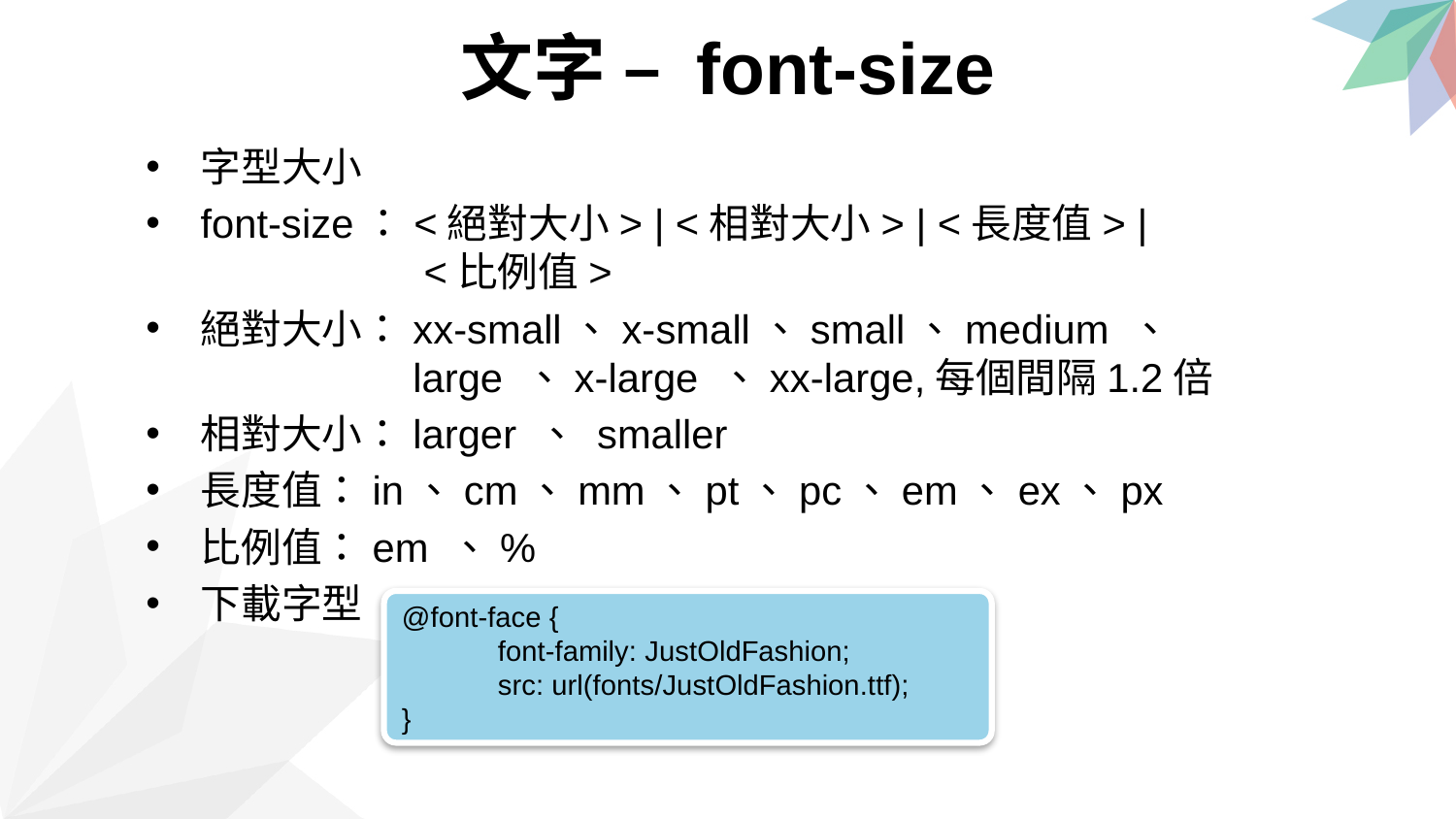

文字 – font-size
字型大小
font-size：<絕對大小> | <相對大小> | <長度值> |
                    <比例值>
絕對大小：xx-small、x-small、small、medium 、
　　　　　large 、x-large 、xx-large,每個間隔1.2倍
相對大小：larger 、 smaller
長度值：in、cm、mm、pt、pc、em、ex、px
比例值：em 、%
下載字型

@font-face {
            font-family: JustOldFashion;
            src: url(fonts/JustOldFashion.ttf);
}